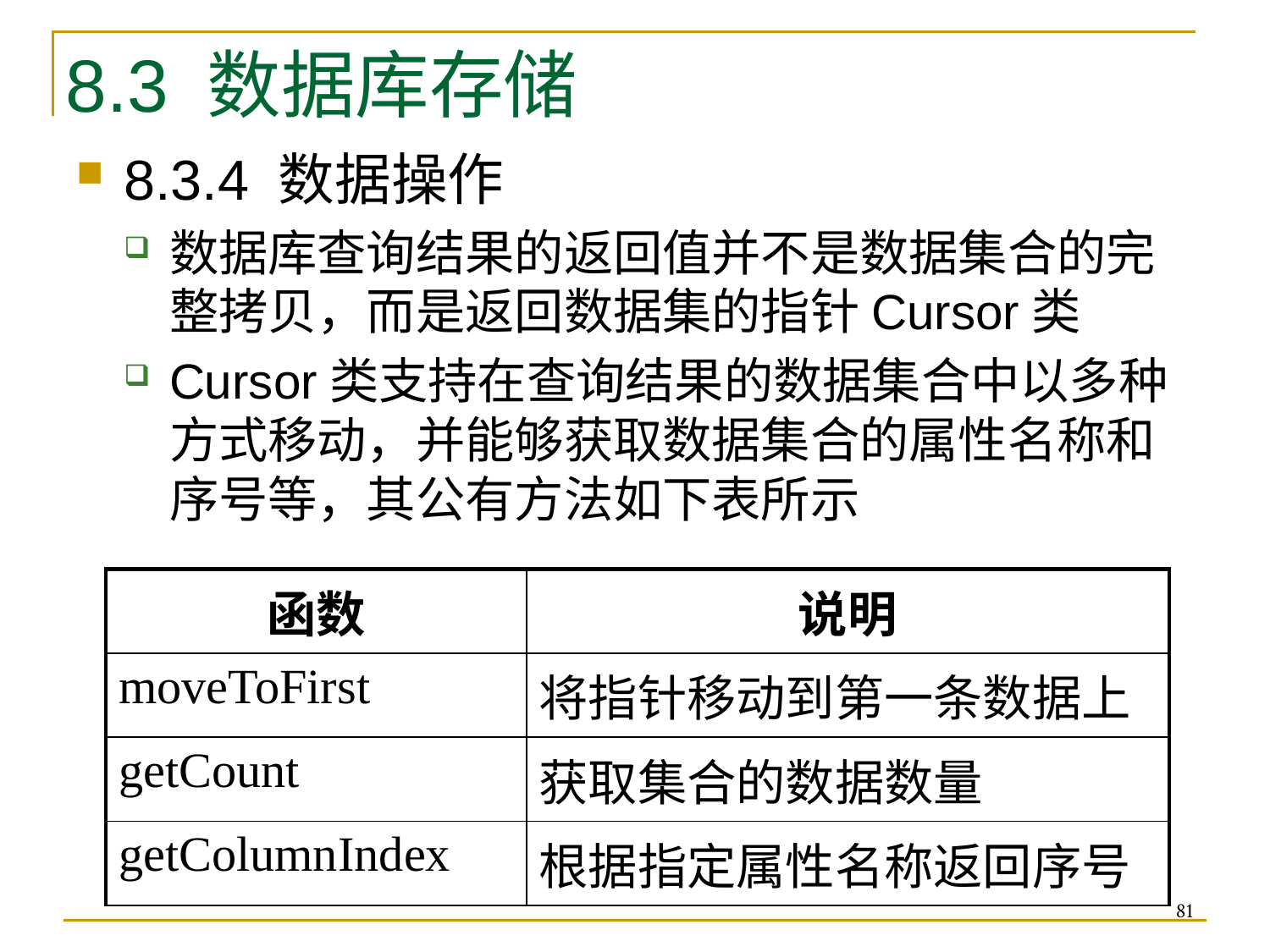

# 8.3 数据库存储
8.3.4 数据操作
数据库查询结果的返回值并不是数据集合的完整拷贝，而是返回数据集的指针Cursor类
Cursor类支持在查询结果的数据集合中以多种方式移动，并能够获取数据集合的属性名称和序号等，其公有方法如下表所示

| 函数 | 说明 |
| --- | --- |
| moveToFirst | 将指针移动到第一条数据上 |
| getCount | 获取集合的数据数量 |
| getColumnIndex | 根据指定属性名称返回序号 |
81